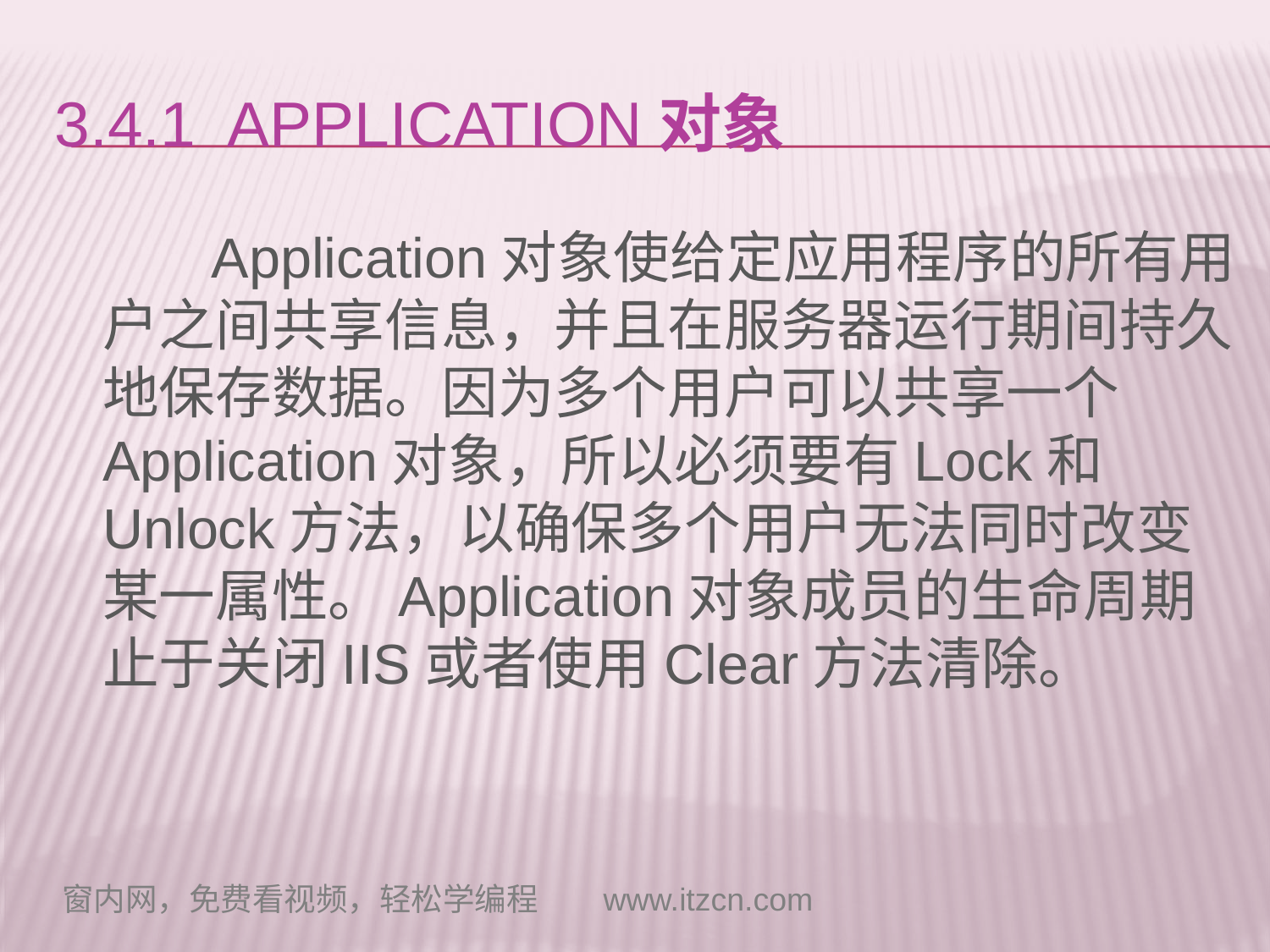

# 3.4.1  Application对象
          Application对象使给定应用程序的所有用户之间共享信息，并且在服务器运行期间持久地保存数据。因为多个用户可以共享一个Application对象，所以必须要有Lock和Unlock方法，以确保多个用户无法同时改变某一属性。Application对象成员的生命周期止于关闭IIS或者使用Clear方法清除。